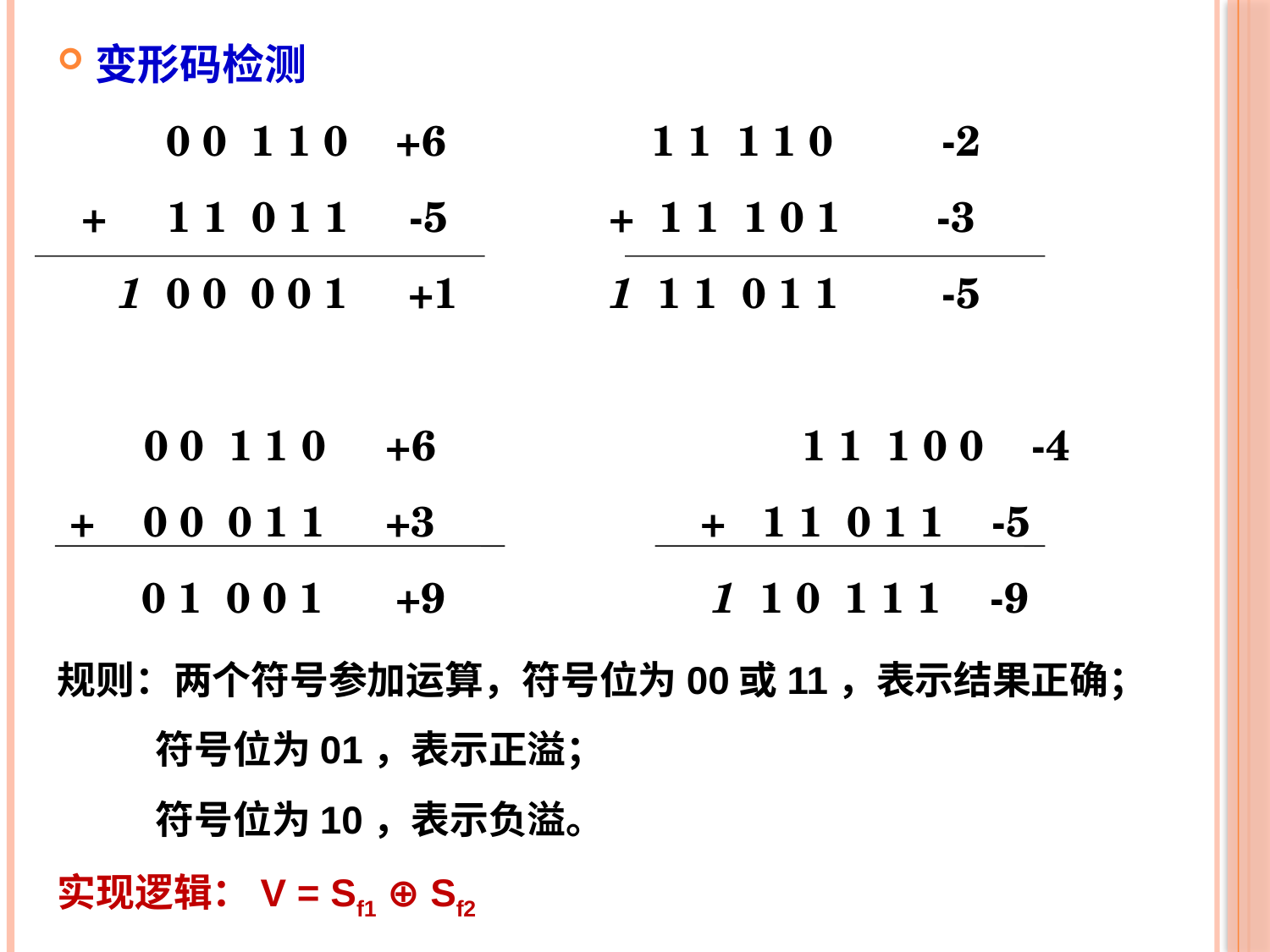

变形码检测
         0 0  1 1 0    +6		    1 1  1 1 0	       -2
  +     1 1  0 1 1     -5	           +  1 1  1 0 1        -3
     1  0 0  0 0 1     +1	           1  1 1  0 1 1	       -5

	    0 0  1 1 0     +6	                           1 1  1 0 0    -4
 +    0 0  0 1 1     +3                      +   1 1  0 1 1    -5
       0 1  0 0 1      +9                      1  1 0  1 1 1    -9
规则：两个符号参加运算，符号位为00或11，表示结果正确；
          符号位为01，表示正溢；
          符号位为10，表示负溢。
实现逻辑：V = Sf1 ⊕ Sf2